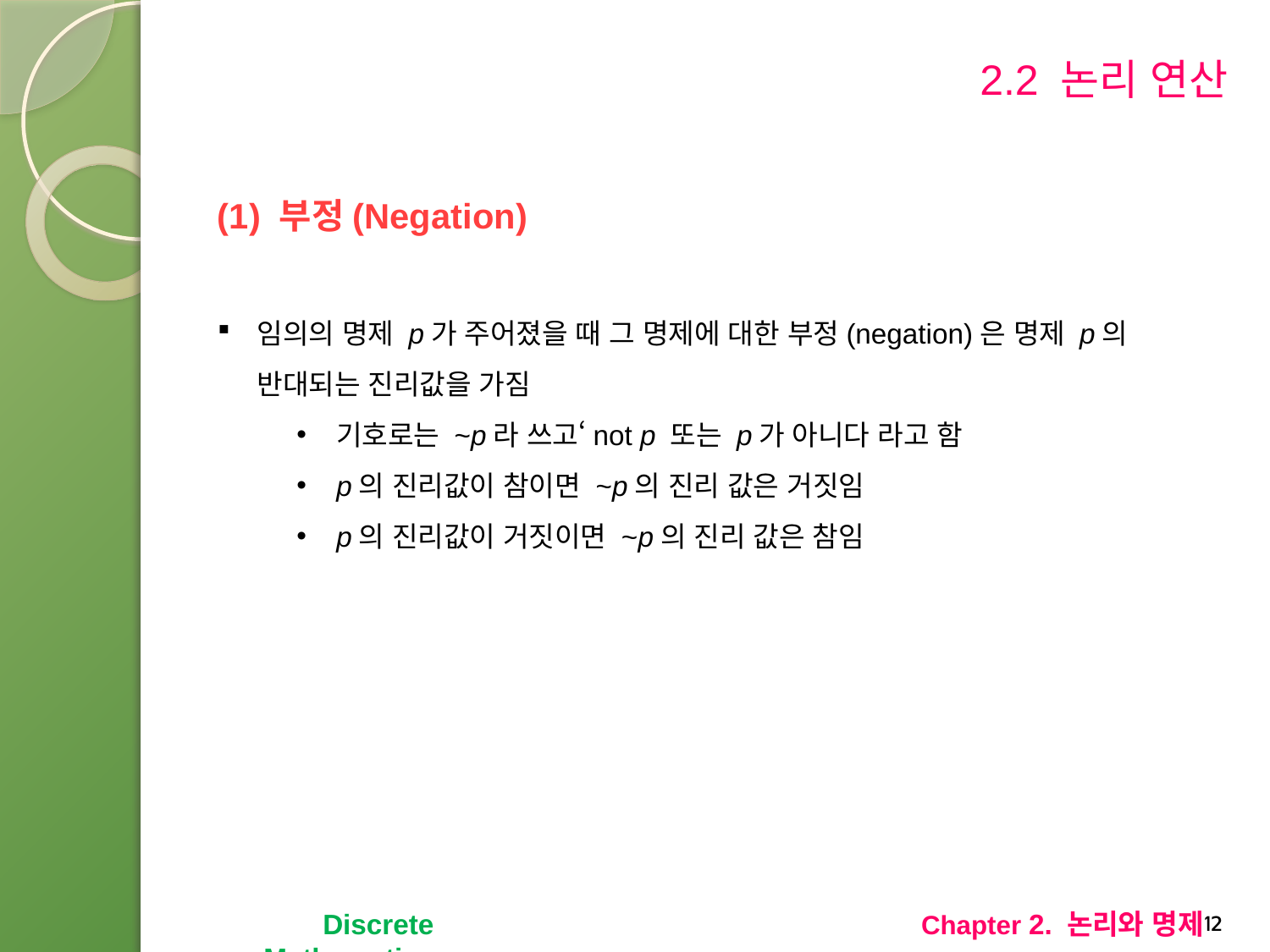

# 2.2 논리 연산
(1) 부정(Negation)

임의의 명제 p가 주어졌을 때 그 명제에 대한 부정(negation)은 명제 p의 반대되는 진리값을 가짐
기호로는 ~p라 쓰고‘not p 또는 p가 아니다 라고 함
p의 진리값이 참이면 ~p의 진리 값은 거짓임
p의 진리값이 거짓이면 ~p의 진리 값은 참임
Discrete Mathematics
Chapter 2. 논리와 명제
12